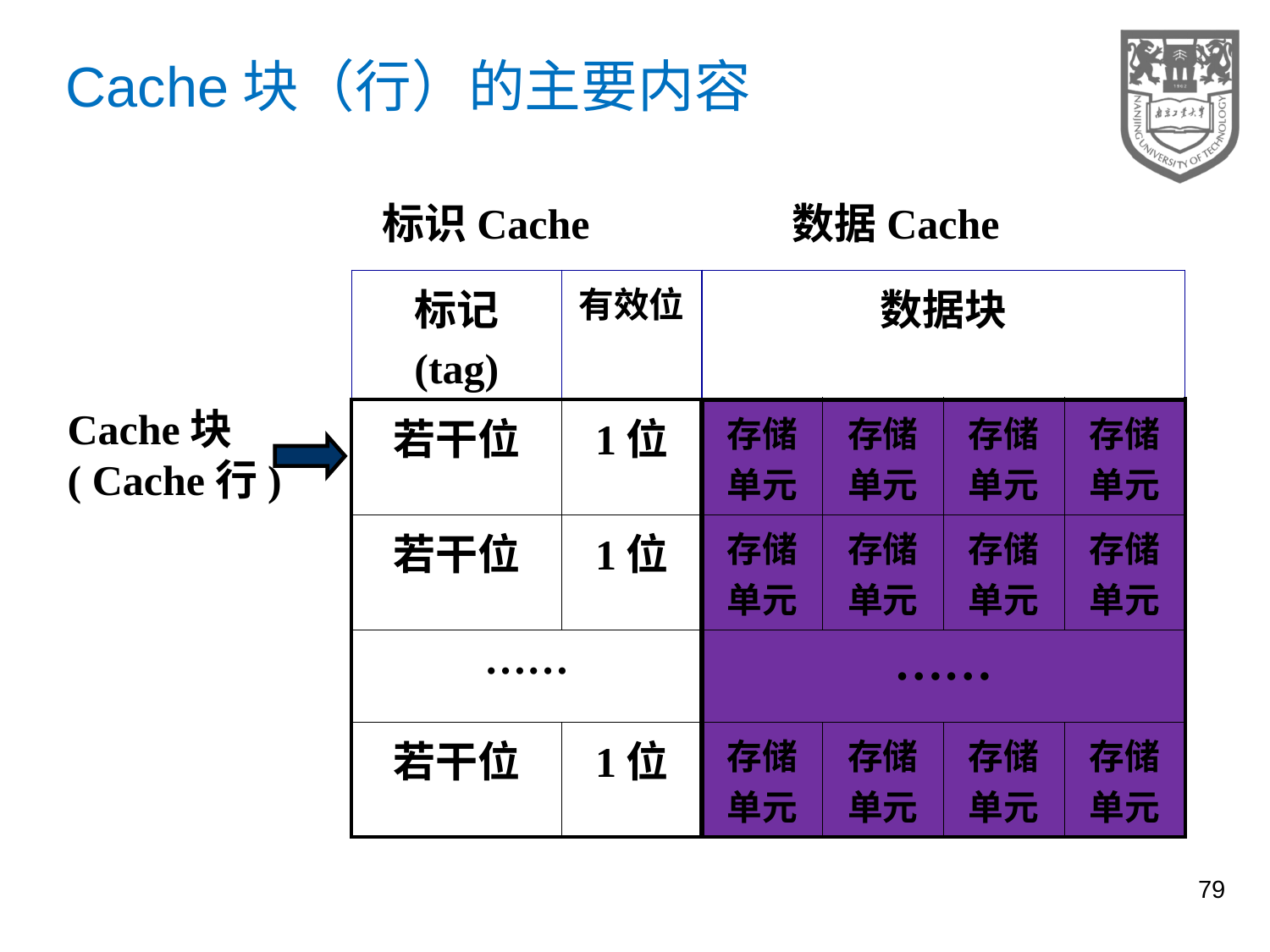

# Cache块（行）的主要内容
标识Cache
数据Cache
| 标记 (tag) | 有效位 | 数据块 |  |  |  |
| --- | --- | --- | --- | --- | --- |
| 若干位 | 1位 | 存储单元 | 存储单元 | 存储单元 | 存储单元 |
| 若干位 | 1位 | 存储单元 | 存储单元 | 存储单元 | 存储单元 |
| …… |  | …… |  |  |  |
| 若干位 | 1位 | 存储单元 | 存储单元 | 存储单元 | 存储单元 |
Cache块( Cache行)

79